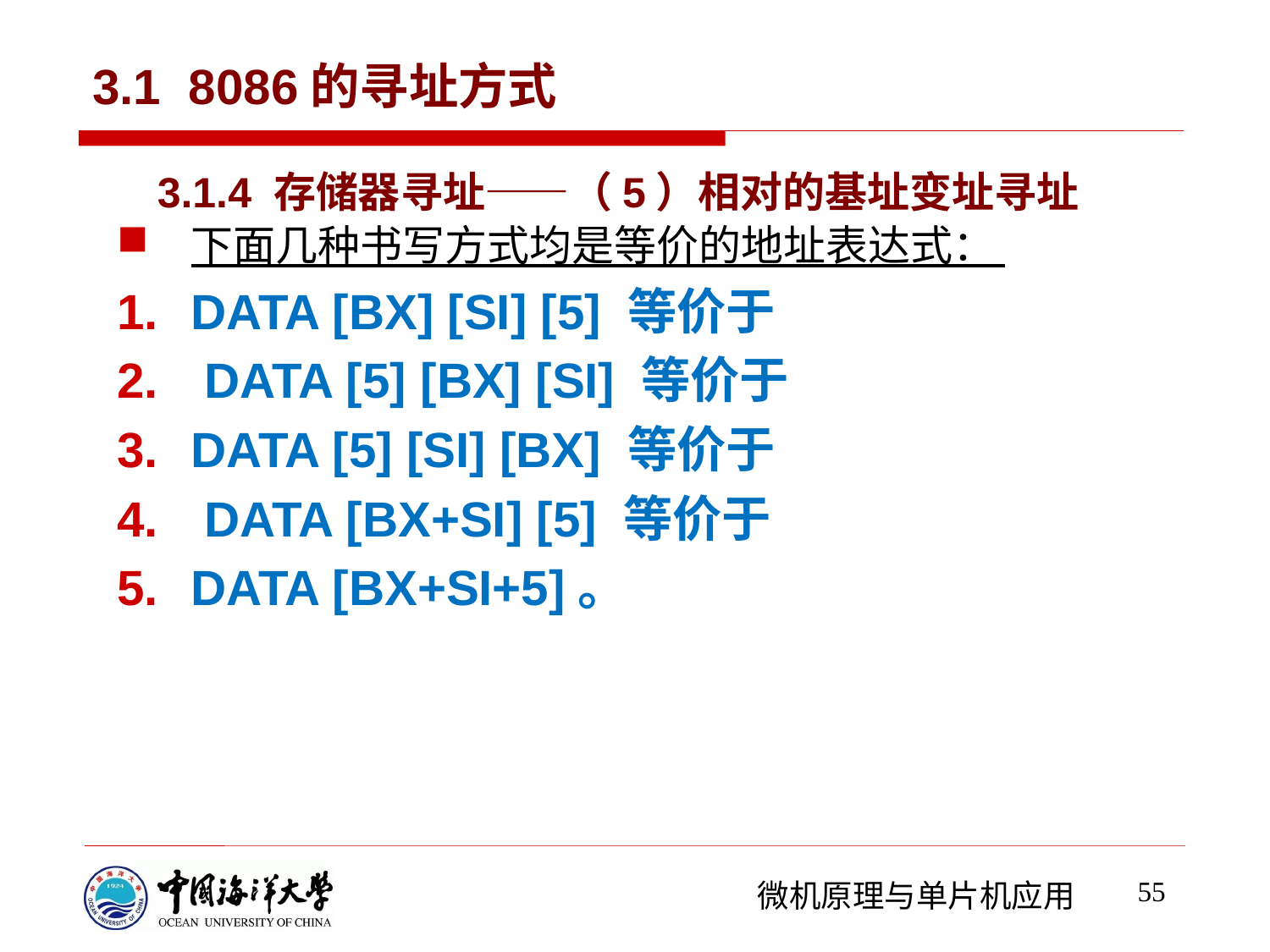

# 3.1  8086的寻址方式
3.1.4 存储器寻址——（5）相对的基址变址寻址
下面几种书写方式均是等价的地址表达式：
DATA [BX] [SI] [5] 等价于
 DATA [5] [BX] [SI] 等价于
DATA [5] [SI] [BX] 等价于
 DATA [BX+SI] [5] 等价于
DATA [BX+SI+5]。

55